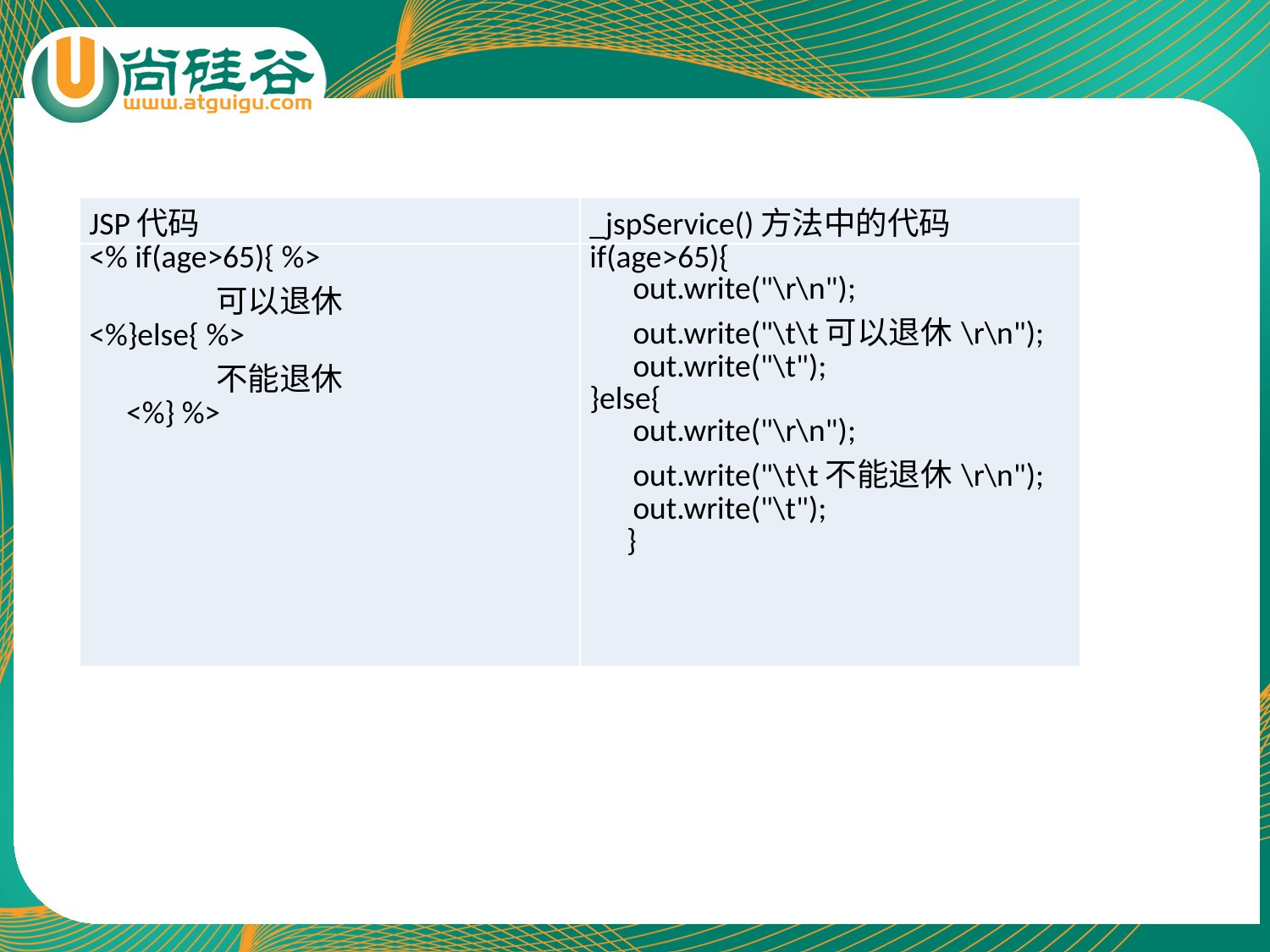

| JSP代码 | \_jspService()方法中的代码 |
| --- | --- |
| <% if(age>65){ %> 可以退休 <%}else{ %> 不能退休 <%} %> | if(age>65){ out.write("\r\n"); out.write("\t\t可以退休\r\n"); out.write("\t"); }else{ out.write("\r\n"); out.write("\t\t不能退休\r\n"); out.write("\t"); } |